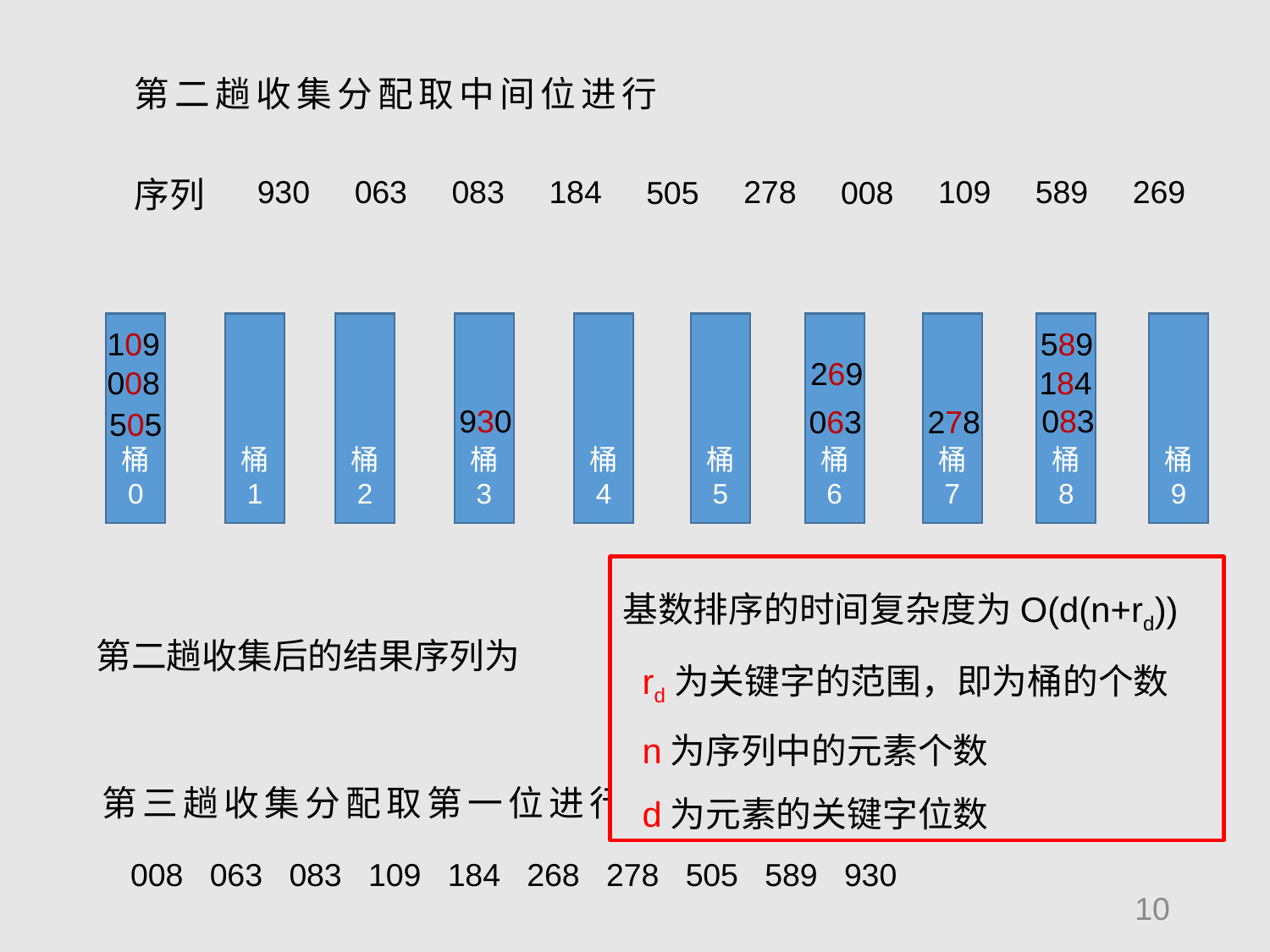

第二趟收集分配取中间位进行
930
063
083
184
278
109
589
269
序列
505
008

桶
0

桶
1

桶
2

桶
3

桶
4

桶
5

桶
6

桶
7

桶
8

桶
9
109
589
269
008
184
083
930
063
278
505
基数排序的时间复杂度为O(d(n+rd))
  rd为关键字的范围，即为桶的个数
  n为序列中的元素个数
  d为元素的关键字位数
第二趟收集后的结果序列为
第三趟收集分配取第一位进行
008   063   083   109   184   268   278   505   589   930
10